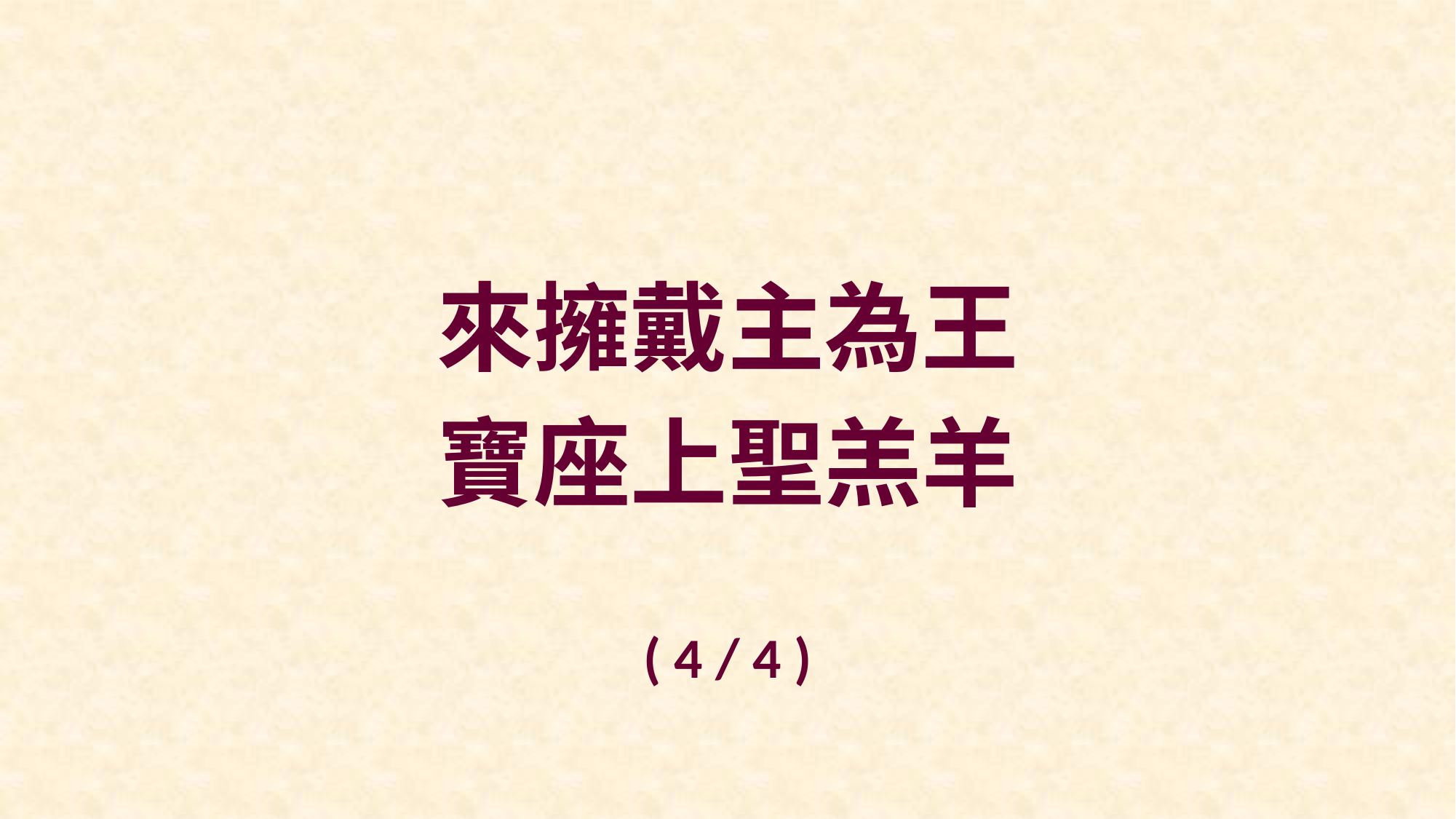

來擁戴主為王
寶座上聖羔羊
( 4 / 4 )